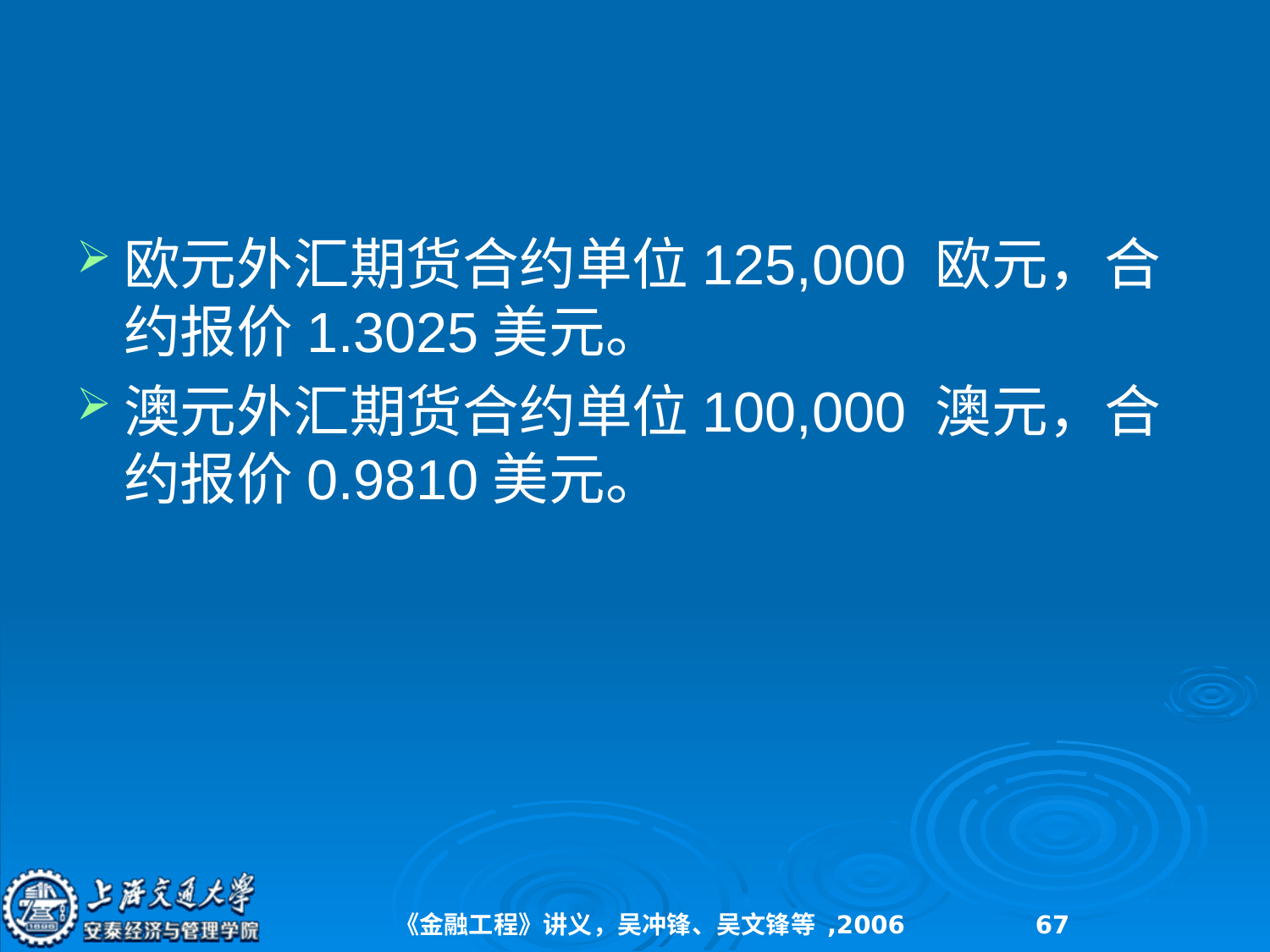

#
欧元外汇期货合约单位125,000 欧元，合约报价1.3025美元。
澳元外汇期货合约单位100,000 澳元，合约报价0.9810美元。